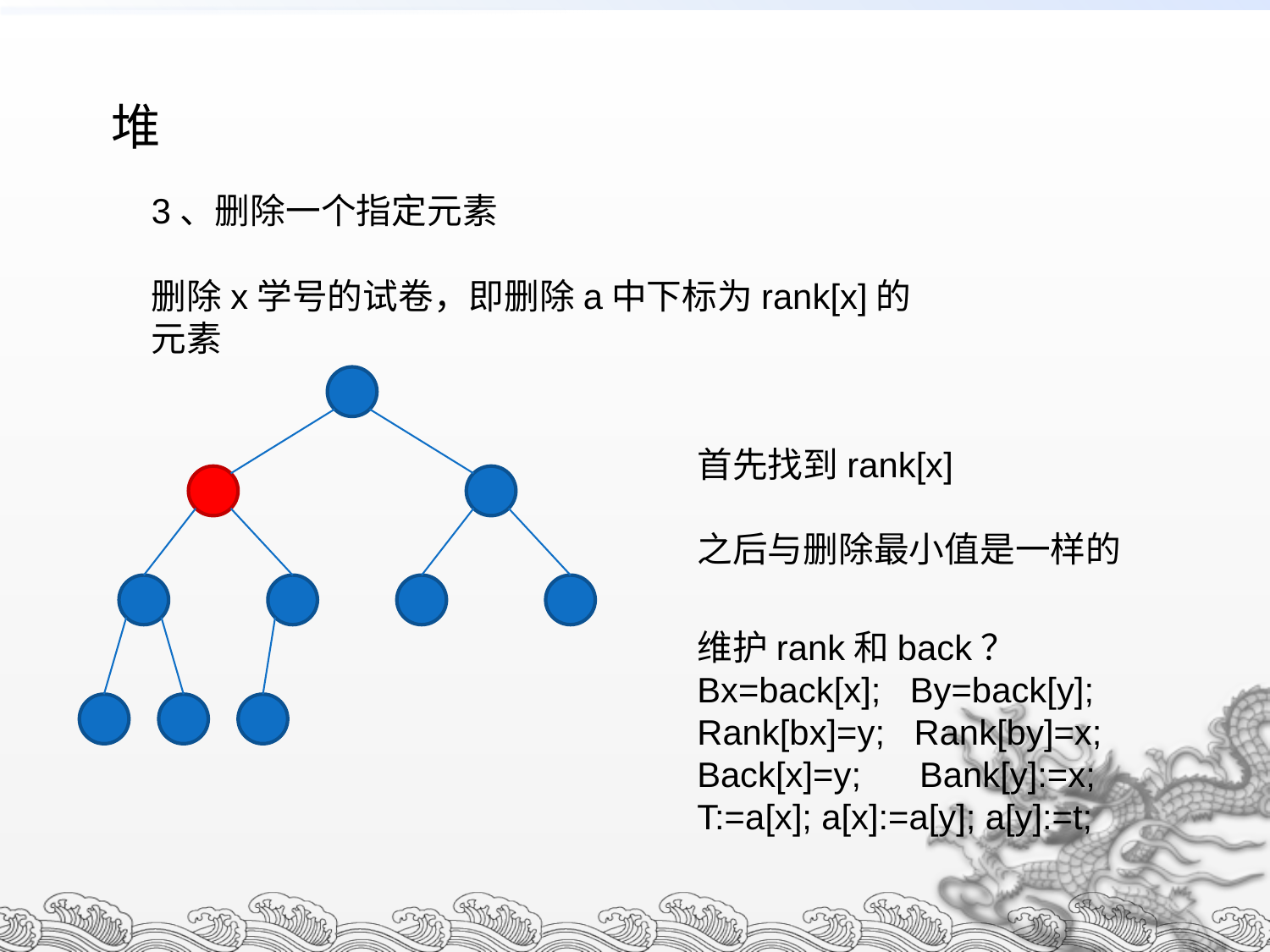

堆
3、删除一个指定元素
删除x学号的试卷，即删除a中下标为rank[x]的元素

首先找到rank[x]

之后与删除最小值是一样的

维护rank和back？
Bx=back[x];   By=back[y];
Rank[bx]=y;   Rank[by]=x;
Back[x]=y;      Bank[y]:=x;
T:=a[x]; a[x]:=a[y]; a[y]:=t;